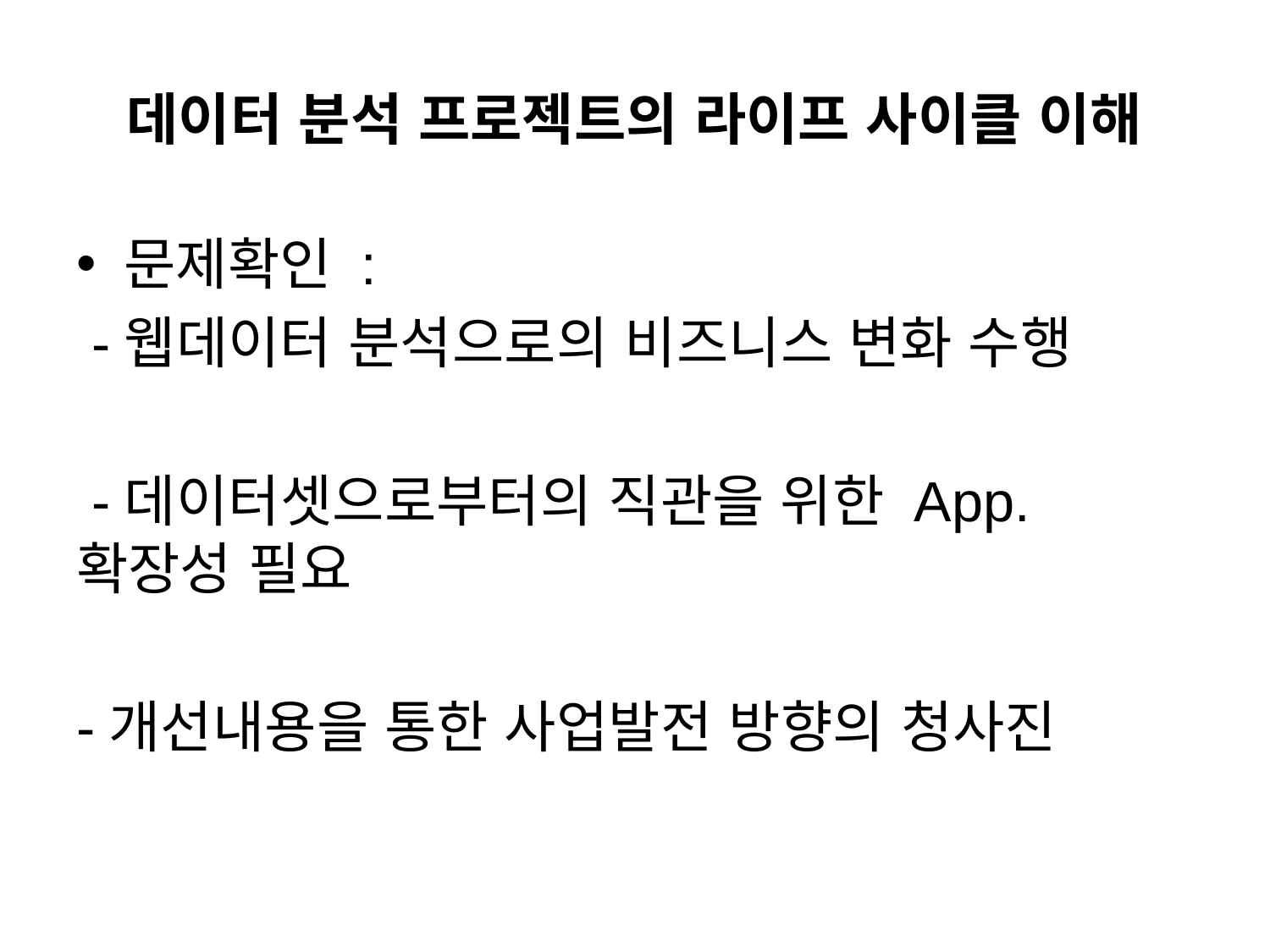

# 데이터 분석 프로젝트의 라이프 사이클 이해
문제확인 :
 -웹데이터 분석으로의 비즈니스 변화 수행

 -데이터셋으로부터의 직관을 위한 App.확장성 필요

-개선내용을 통한 사업발전 방향의 청사진